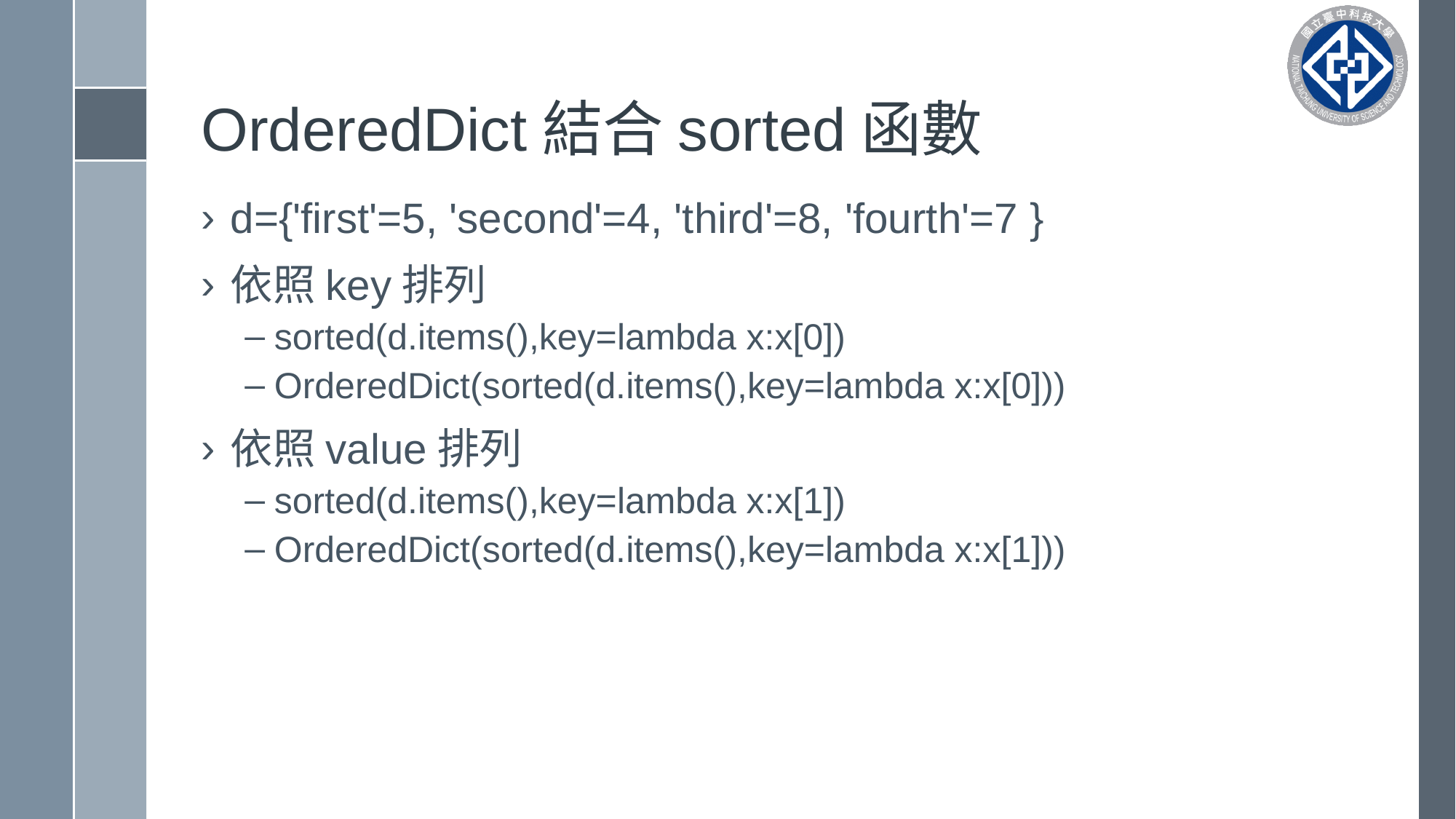

# OrderedDict結合sorted函數
d={'first'=5, 'second'=4, 'third'=8, 'fourth'=7 }
依照key排列
sorted(d.items(),key=lambda x:x[0])
OrderedDict(sorted(d.items(),key=lambda x:x[0]))
依照value排列
sorted(d.items(),key=lambda x:x[1])
OrderedDict(sorted(d.items(),key=lambda x:x[1]))